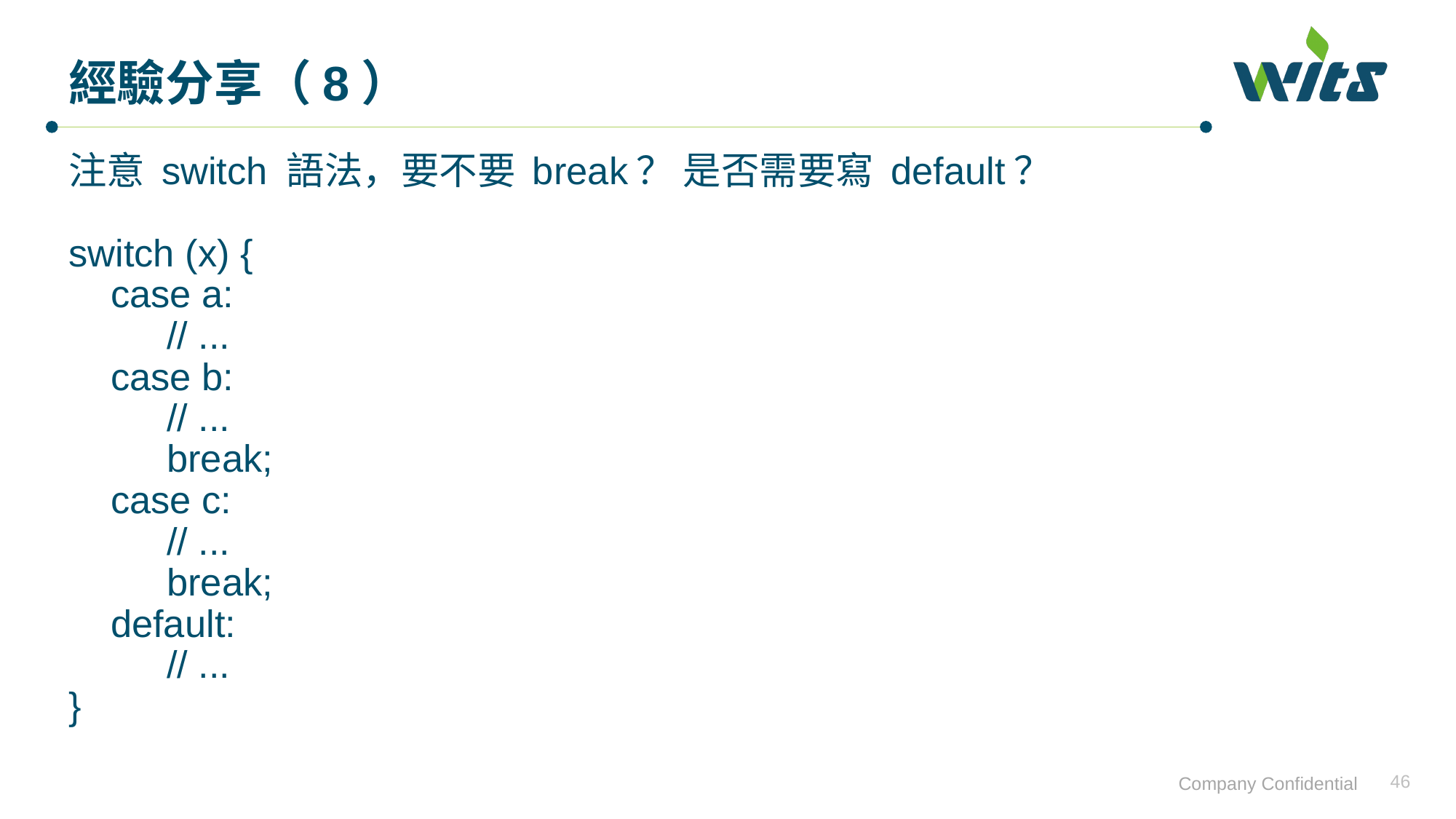

# 經驗分享（8）
注意 switch 語法，要不要 break？ 是否需要寫 default？

switch (x) {
    case a:
	// ...
    case b:
	// ...
	break;
    case c:
	// ...
	break;
    default:
	// ...
}

46